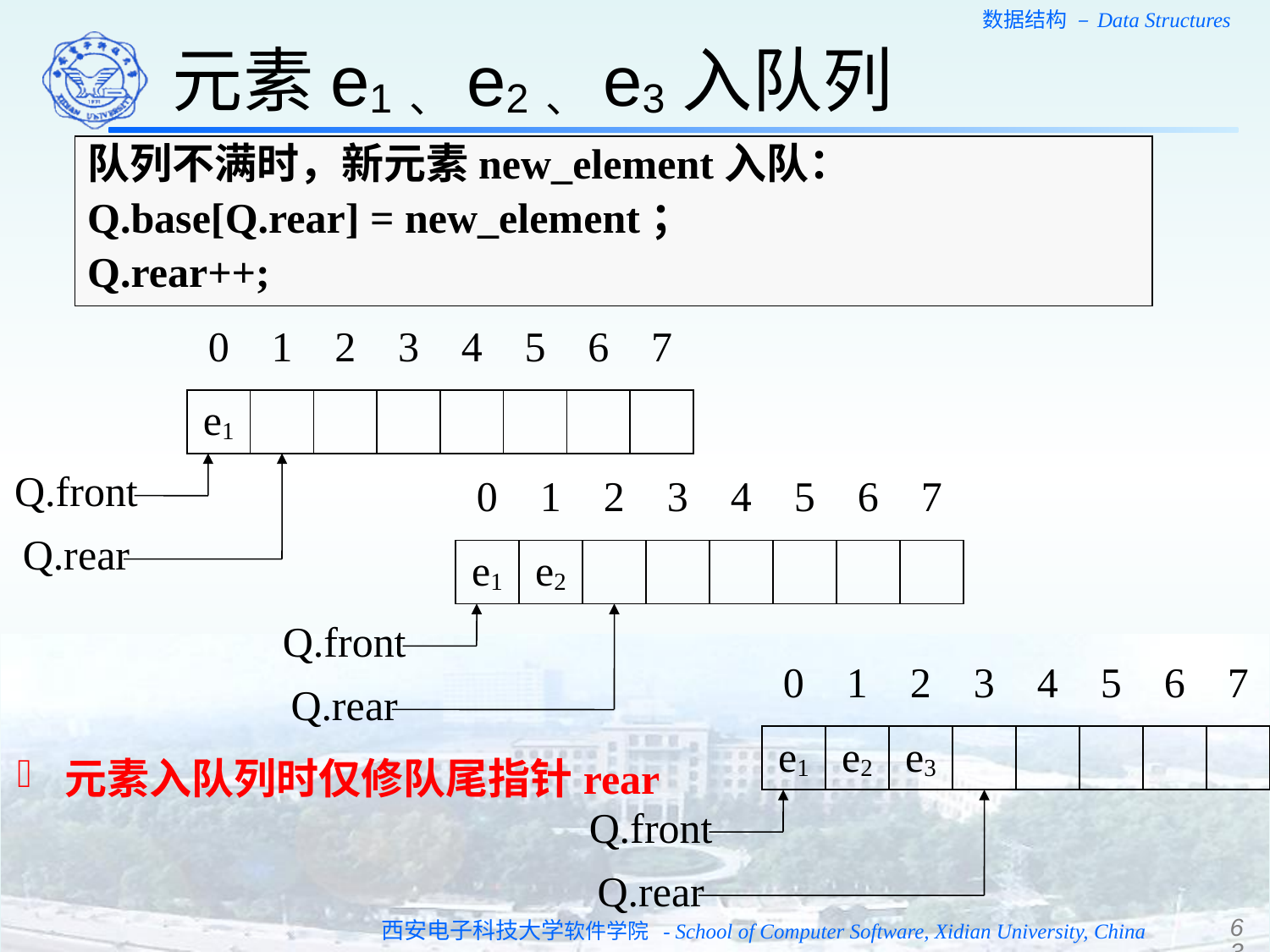

元素e1、e2、e3入队列
队列不满时，新元素new_element入队：
Q.base[Q.rear] = new_element；
Q.rear++;
0
1
2
3
4
5
6
7
e1

Q.front

Q.rear

0
1
2
3
4
5
6
7
e1
e2

Q.front

Q.rear

0
1
2
3
4
5
6
7
e1
e2
e3

Q.front

Q.rear

元素入队列时仅修队尾指针rear
63